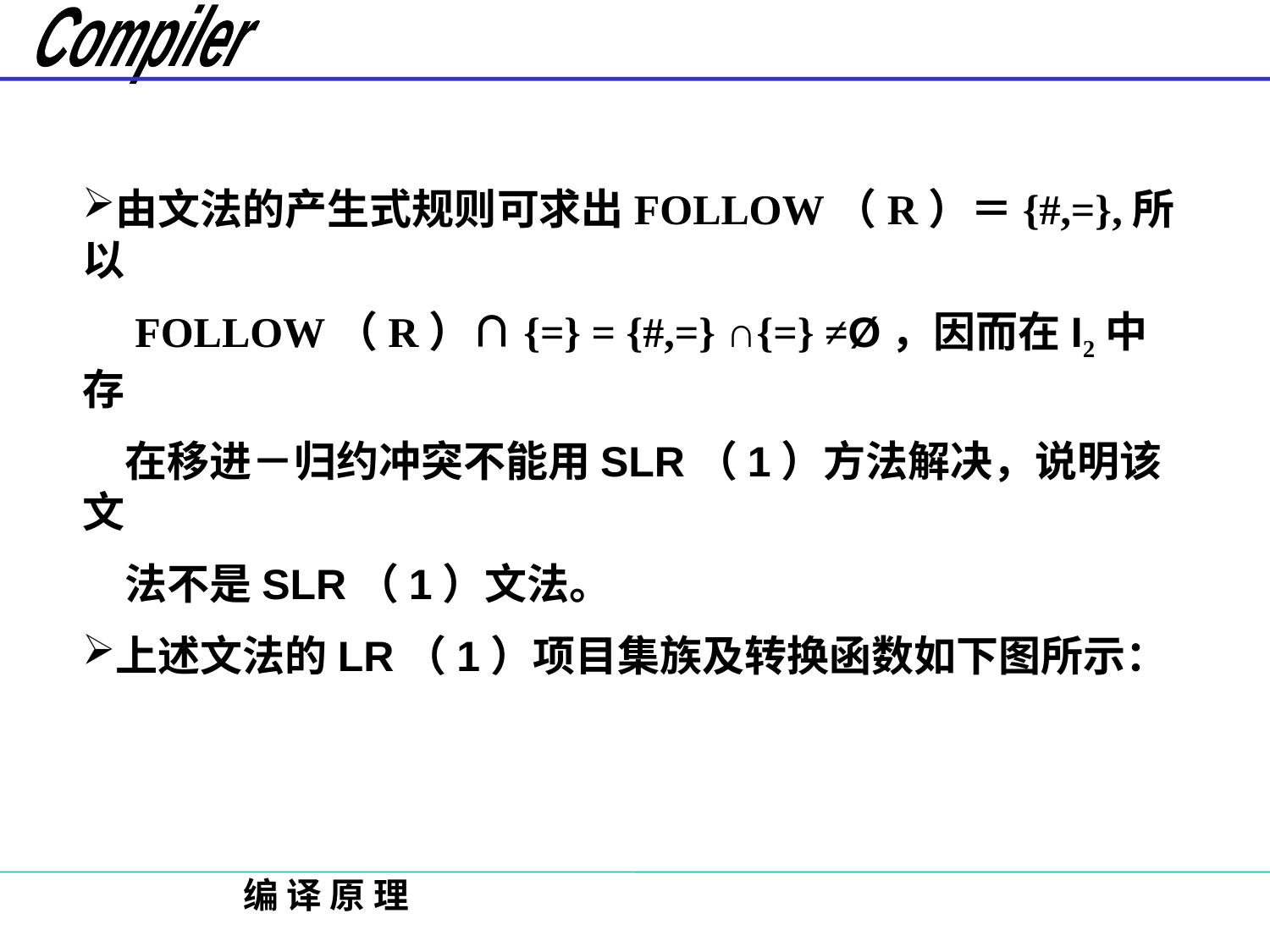

由文法的产生式规则可求出FOLLOW（R）＝{#,=},所以
　FOLLOW（R）∩{=} = {#,=} ∩{=} ≠Ø，因而在I2中存
　在移进－归约冲突不能用SLR（1）方法解决，说明该文
　法不是SLR（1）文法。
上述文法的LR（1）项目集族及转换函数如下图所示：